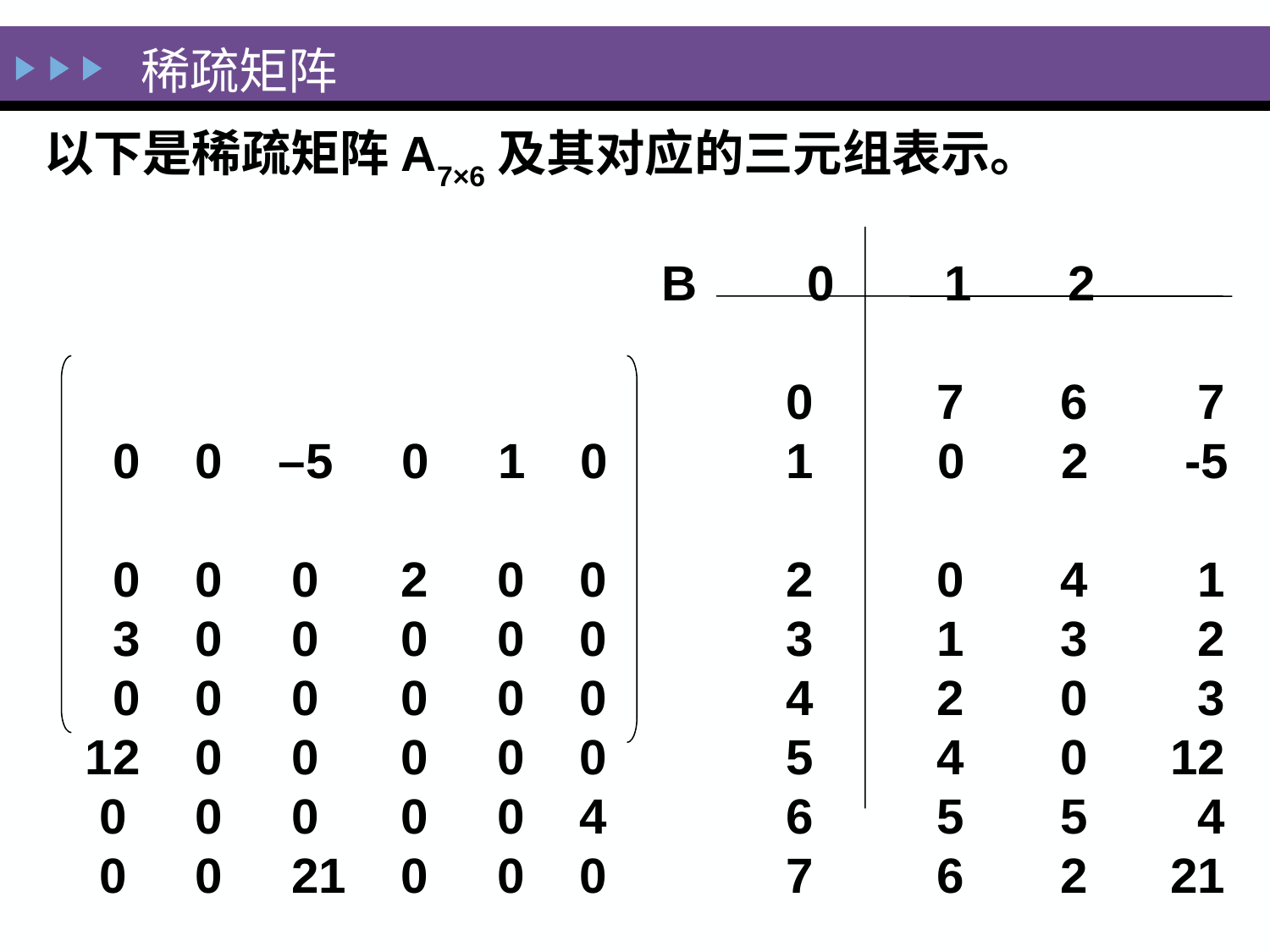

# 稀疏矩阵
以下是稀疏矩阵A7×6及其对应的三元组表示。
                                                      B        0        1       2
                                                      0         7       6        7
     0    0    –5     0     1    0             1         0       2       -5
     0    0     0      2     0    0             2         0       4        1
     3    0     0      0     0    0             3         1       3        2
     0    0     0      0     0    0             4         2       0        3
   12    0     0      0     0    0             5         4       0      12
    0     0     0      0     0    4             6         5       5        4
    0     0     21    0     0    0             7         6       2      21
             稀疏矩阵A                               A的三元组表示